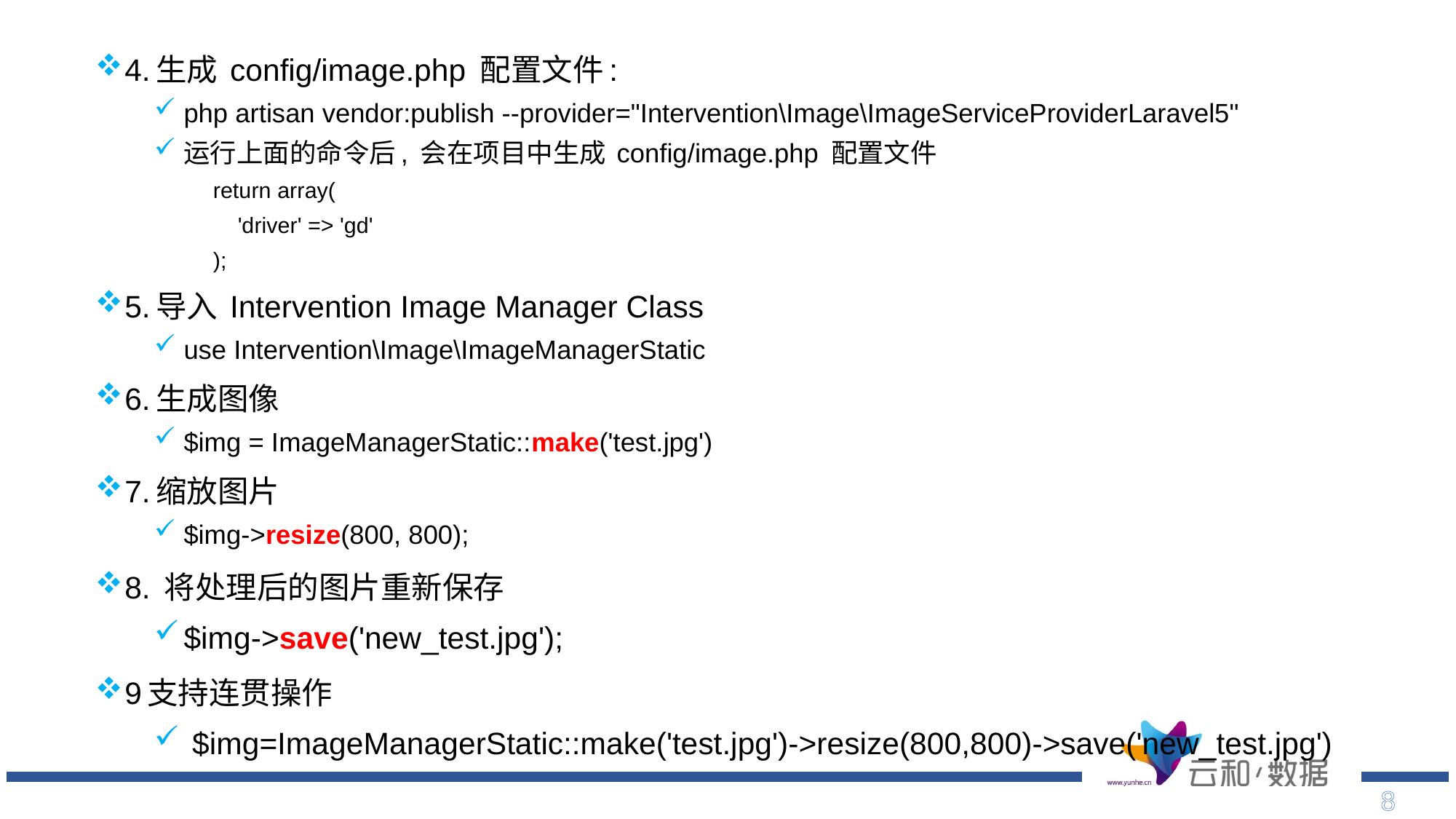

4.生成 config/image.php 配置文件:
php artisan vendor:publish --provider="Intervention\Image\ImageServiceProviderLaravel5"
运行上面的命令后, 会在项目中生成 config/image.php 配置文件
return array(
    'driver' => 'gd'
);
5.导入 Intervention Image Manager Class
use Intervention\Image\ImageManagerStatic
6.生成图像
$img = ImageManagerStatic::make('test.jpg')
7.缩放图片
$img->resize(800, 800);
8. 将处理后的图片重新保存
$img->save('new_test.jpg');
9支持连贯操作
 $img=ImageManagerStatic::make('test.jpg')->resize(800,800)->save('new_test.jpg')